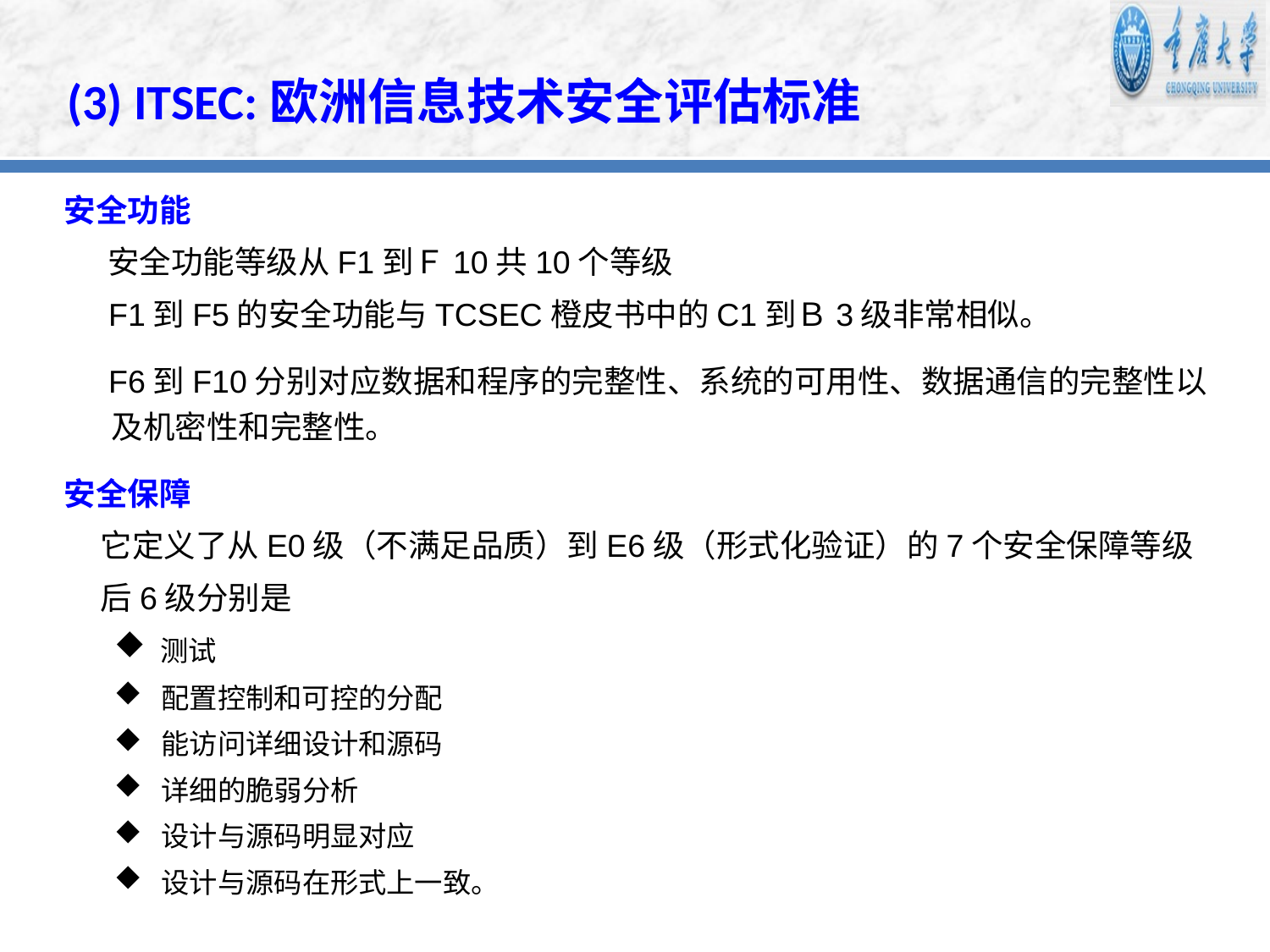

(3) ITSEC:欧洲信息技术安全评估标准
安全功能
     安全功能等级从F1到Ｆ10共10个等级
     F1到F5的安全功能与TCSEC橙皮书中的C1到Ｂ3级非常相似。
     F6到F10分别对应数据和程序的完整性、系统的可用性、数据通信的完整性以及机密性和完整性。
安全保障
    它定义了从E0级（不满足品质）到E6级（形式化验证）的7个安全保障等级
    后6级分别是
 测试
  配置控制和可控的分配
  能访问详细设计和源码
  详细的脆弱分析
  设计与源码明显对应
  设计与源码在形式上一致。